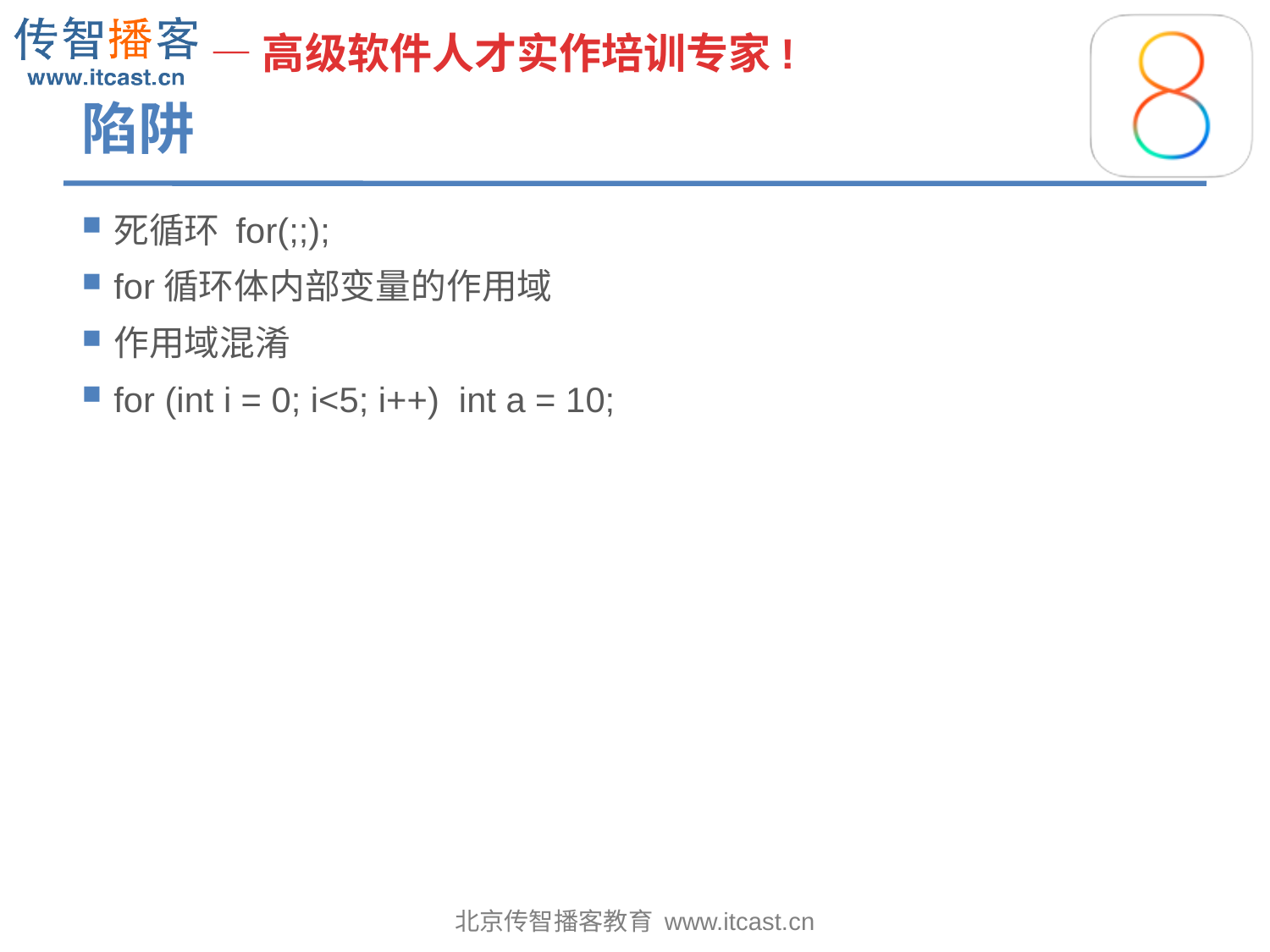

# 陷阱
死循环 for(;;);
for循环体内部变量的作用域
作用域混淆
for (int i = 0; i<5; i++)  int a = 10;